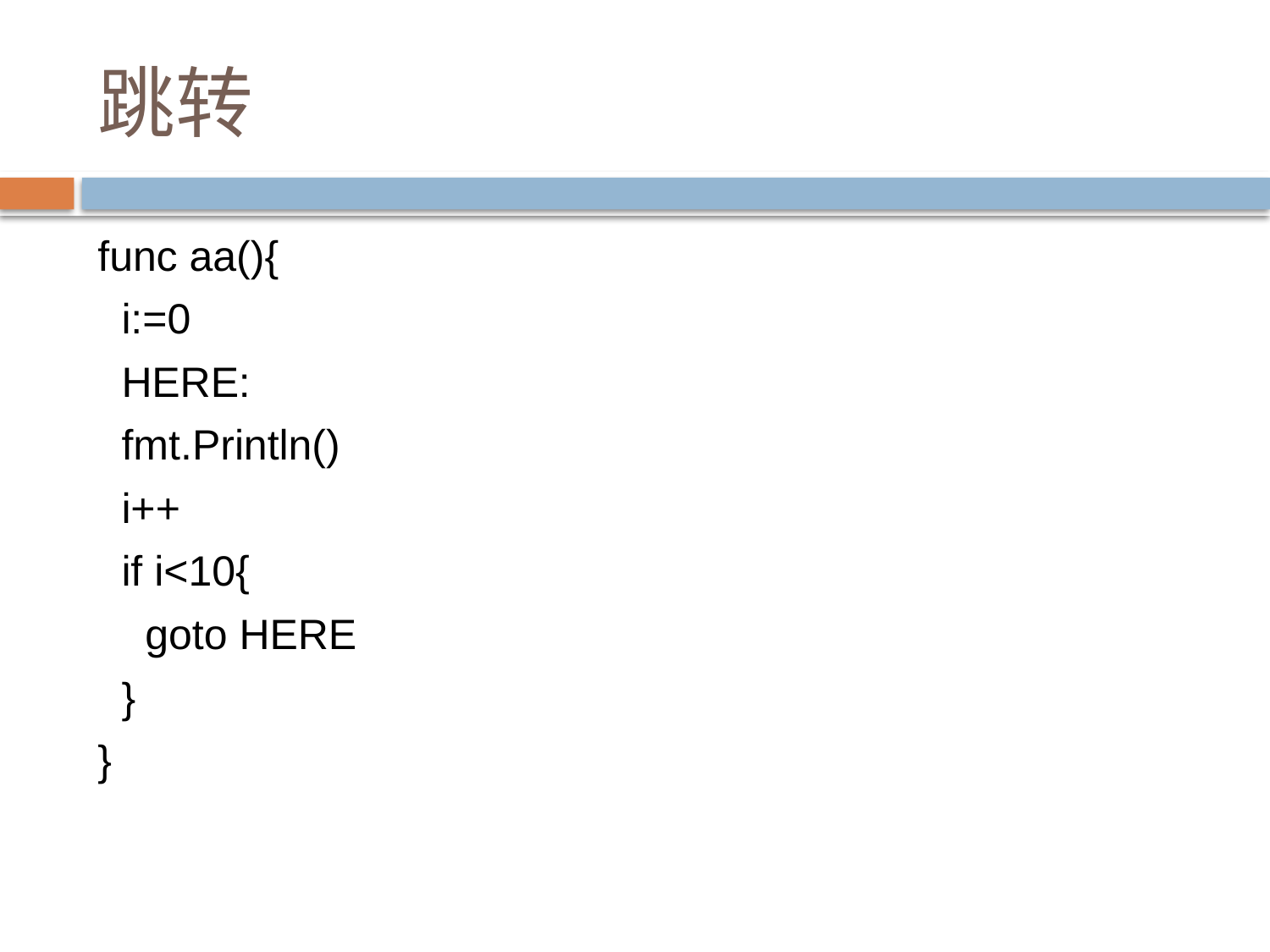

# 跳转
func aa(){
  i:=0
  HERE:
  fmt.Println()
  i++
  if i<10{
    goto HERE
  }
}